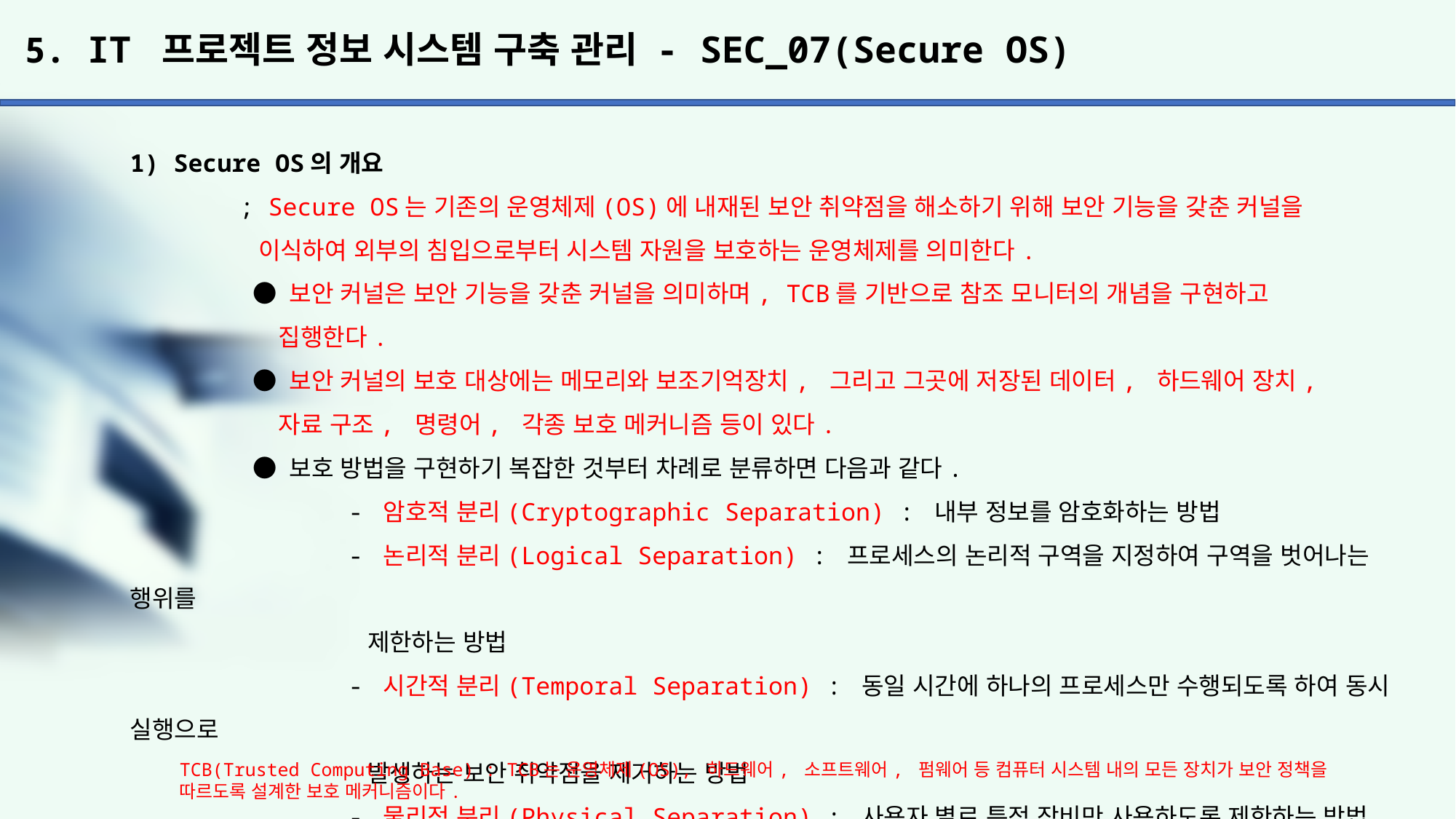

# 5. IT 프로젝트 정보 시스템 구축 관리 - SEC_07(Secure OS)
1) Secure OS의 개요
	; Secure OS는 기존의 운영체제(OS)에 내재된 보안 취약점을 해소하기 위해 보안 기능을 갖춘 커널을
	  이식하여 외부의 침입으로부터 시스템 자원을 보호하는 운영체제를 의미한다.
	  ● 보안 커널은 보안 기능을 갖춘 커널을 의미하며, TCB를 기반으로 참조 모니터의 개념을 구현하고
	     집행한다.
	  ● 보안 커널의 보호 대상에는 메모리와 보조기억장치, 그리고 그곳에 저장된 데이터, 하드웨어 장치,
	     자료 구조, 명령어, 각종 보호 메커니즘 등이 있다.
	  ● 보호 방법을 구현하기 복잡한 것부터 차례로 분류하면 다음과 같다.
		- 암호적 분리(Cryptographic Separation) : 내부 정보를 암호화하는 방법
		- 논리적 분리(Logical Separation) : 프로세스의 논리적 구역을 지정하여 구역을 벗어나는 행위를
		  제한하는 방법
		- 시간적 분리(Temporal Separation) : 동일 시간에 하나의 프로세스만 수행되도록 하여 동시 실행으로
		  발생하는 보안 취약점을 제거하는 방법
		- 물리적 분리(Physical Separation) : 사용자 별로 특정 장비만 사용하도록 제한하는 방법
TCB(Trusted Computing Base) : TCB는 운영체제(OS), 하드웨어, 소프트웨어, 펌웨어 등 컴퓨터 시스템 내의 모든 장치가 보안 정책을
따르도록 설계한 보호 메커니즘이다.